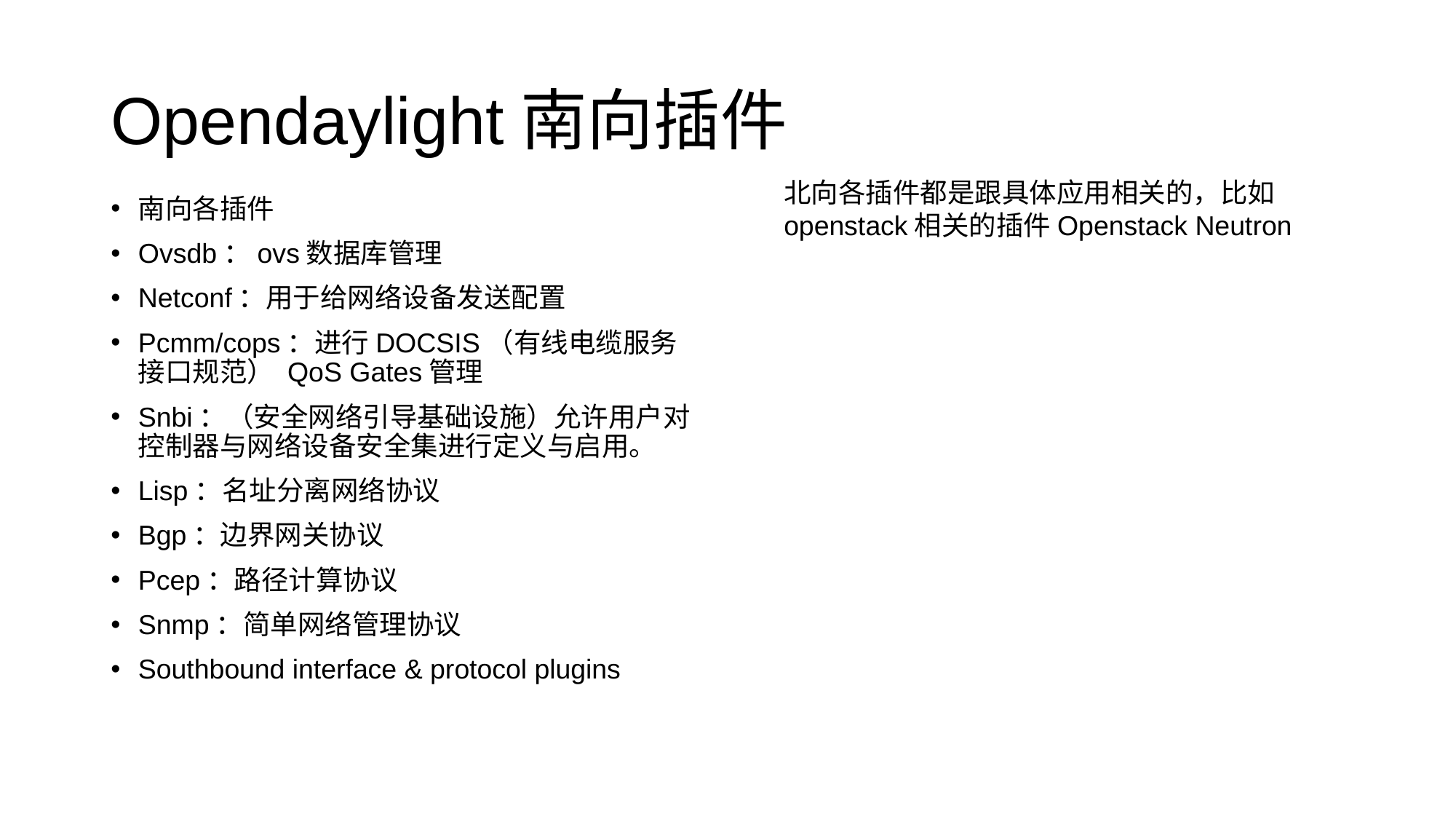

# Opendaylight南向插件
北向各插件都是跟具体应用相关的，比如openstack相关的插件Openstack Neutron
南向各插件
Ovsdb：ovs数据库管理
Netconf：用于给网络设备发送配置
Pcmm/cops：进行DOCSIS（有线电缆服务接口规范） QoS Gates管理
Snbi：（安全网络引导基础设施）允许用户对控制器与网络设备安全集进行定义与启用。
Lisp：名址分离网络协议
Bgp：边界网关协议
Pcep：路径计算协议
Snmp：简单网络管理协议
Southbound interface & protocol plugins